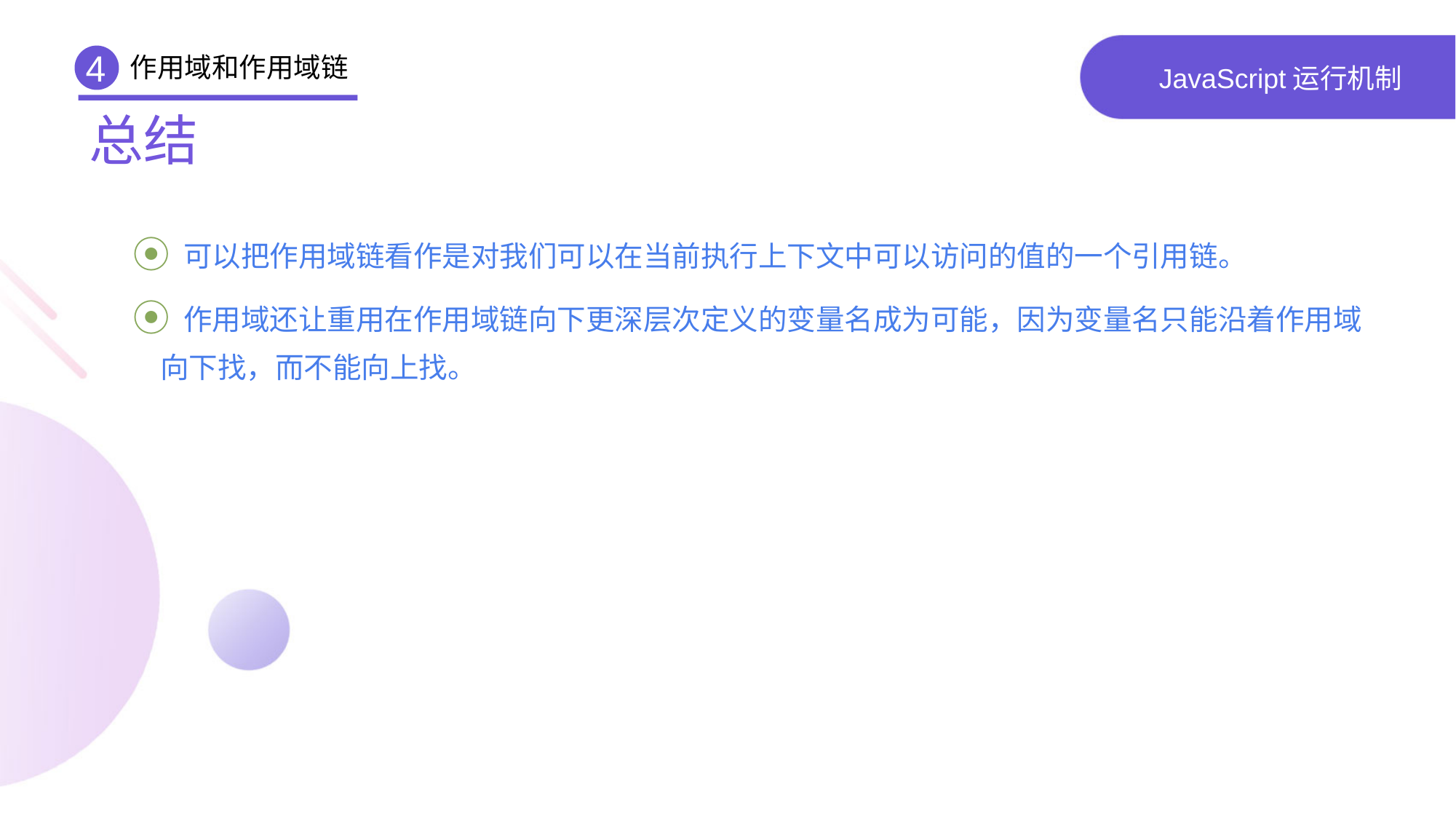

4
作用域和作用域链
# JavaScript运行机制
总结
 可以把作用域链看作是对我们可以在当前执行上下文中可以访问的值的一个引用链。
 作用域还让重用在作用域链向下更深层次定义的变量名成为可能，因为变量名只能沿着作用域向下找，而不能向上找。